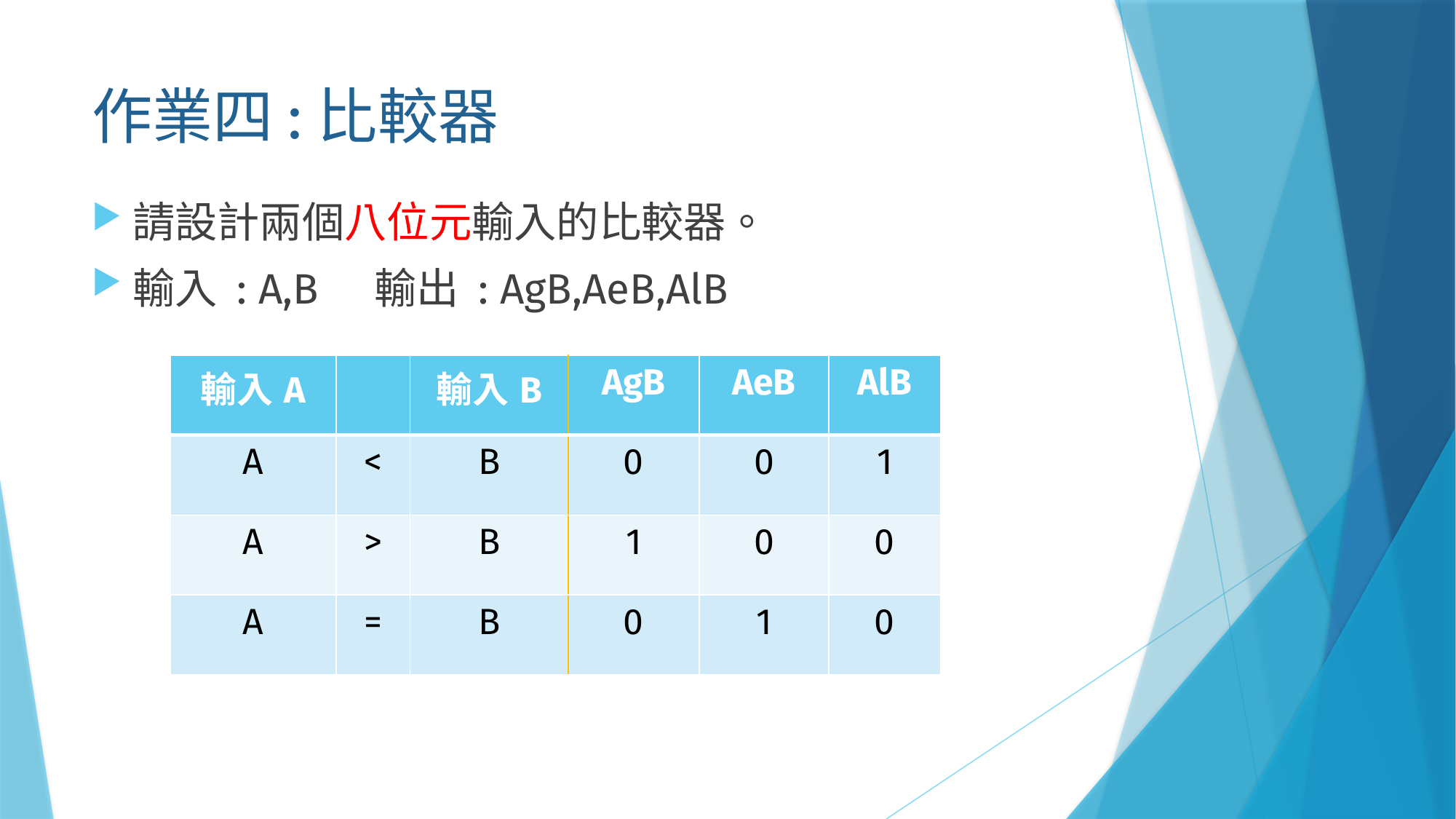

# 作業四:比較器
請設計兩個八位元輸入的比較器。
輸入 : A,B    輸出 : AgB,AeB,AlB

| 輸入A |  | 輸入B | AgB | AeB | AlB |
| --- | --- | --- | --- | --- | --- |
| A | < | B | 0 | 0 | 1 |
| A | > | B | 1 | 0 | 0 |
| A | = | B | 0 | 1 | 0 |